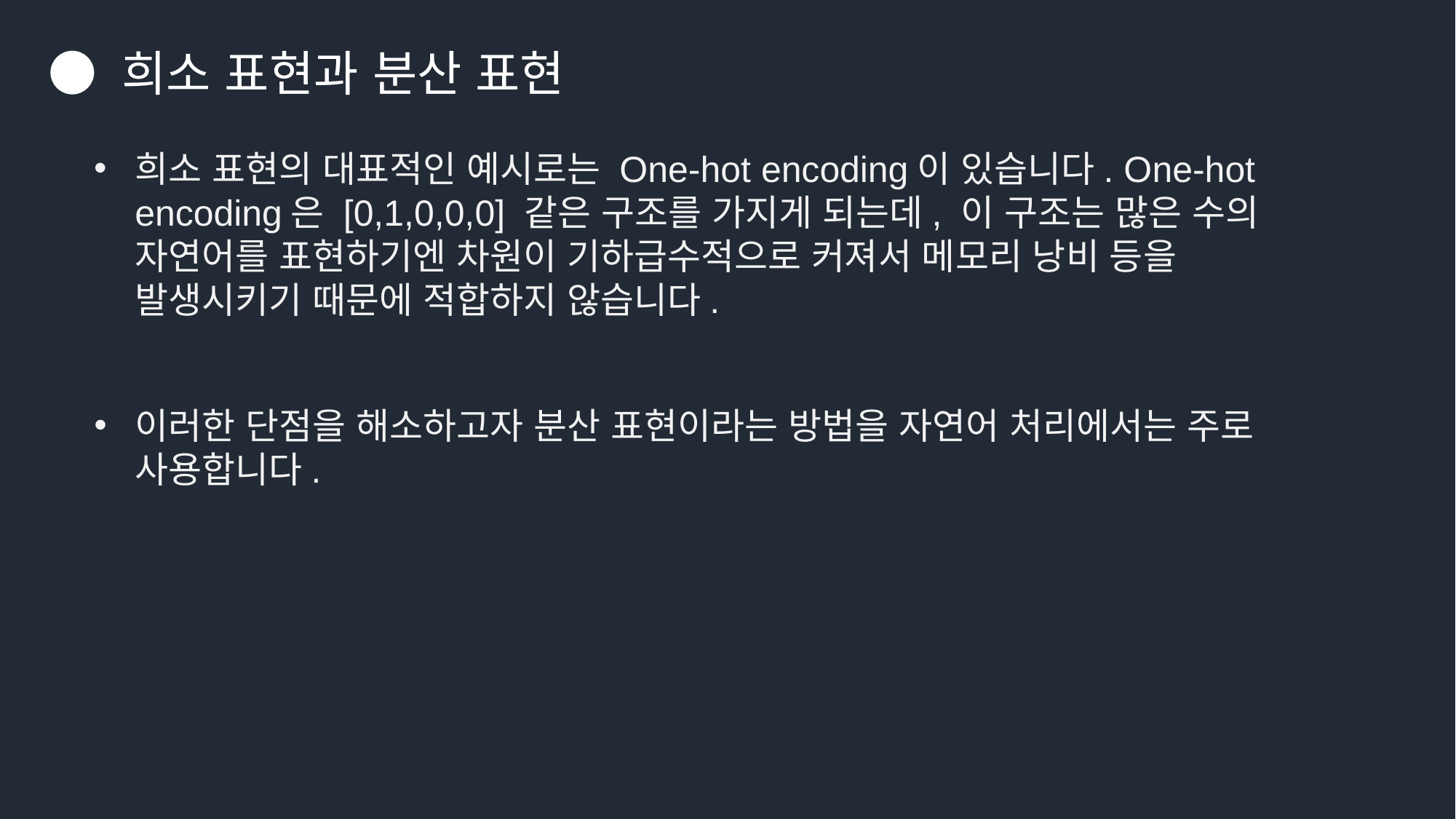

● 희소 표현과 분산 표현
희소 표현의 대표적인 예시로는 One-hot encoding이 있습니다. One-hot encoding은 [0,1,0,0,0] 같은 구조를 가지게 되는데, 이 구조는 많은 수의 자연어를 표현하기엔 차원이 기하급수적으로 커져서 메모리 낭비 등을 발생시키기 때문에 적합하지 않습니다.
이러한 단점을 해소하고자 분산 표현이라는 방법을 자연어 처리에서는 주로 사용합니다.